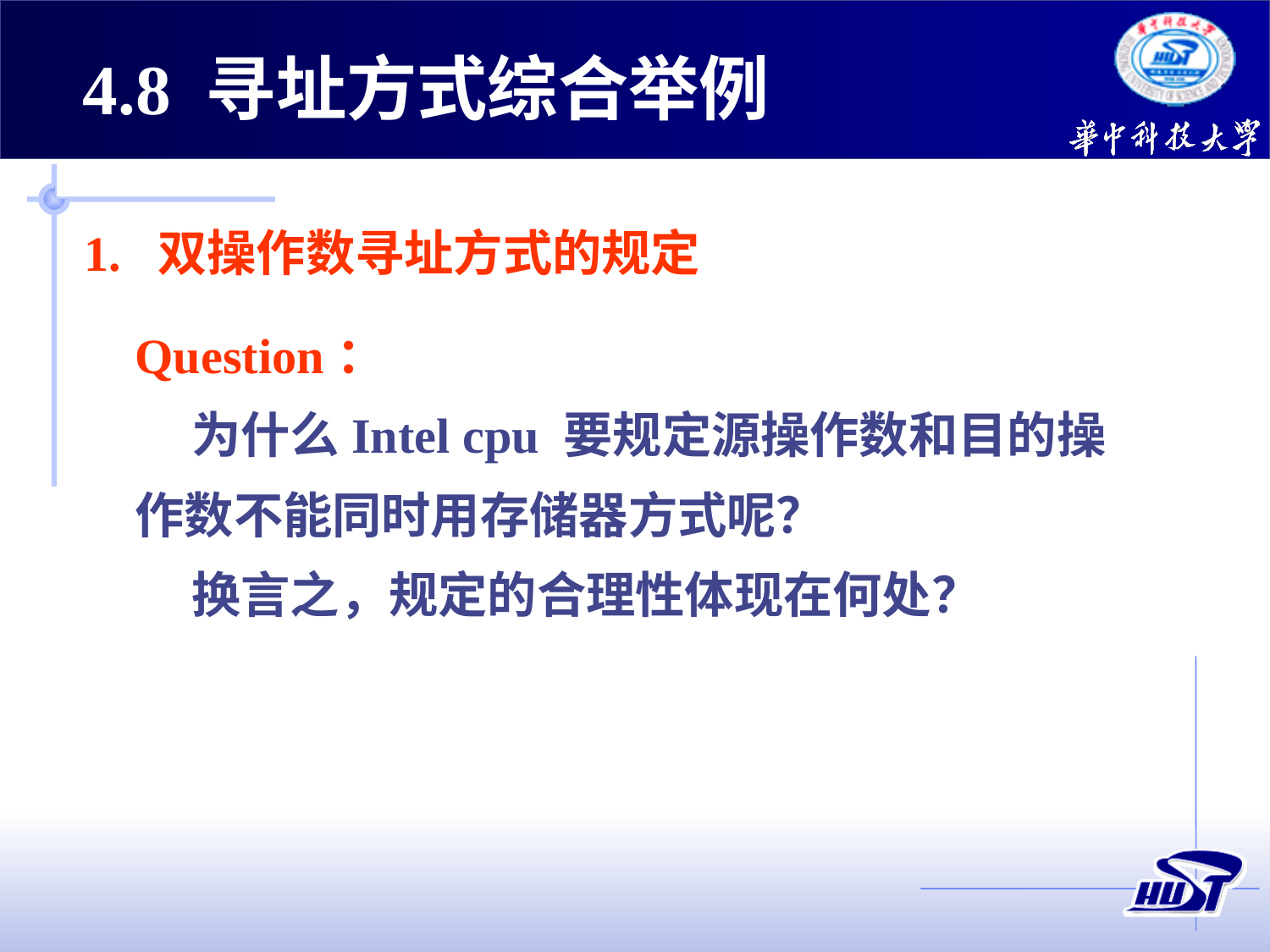

4.8 寻址方式综合举例
1.  双操作数寻址方式的规定
Question：
    为什么Intel cpu 要规定源操作数和目的操作数不能同时用存储器方式呢？
    换言之，规定的合理性体现在何处？